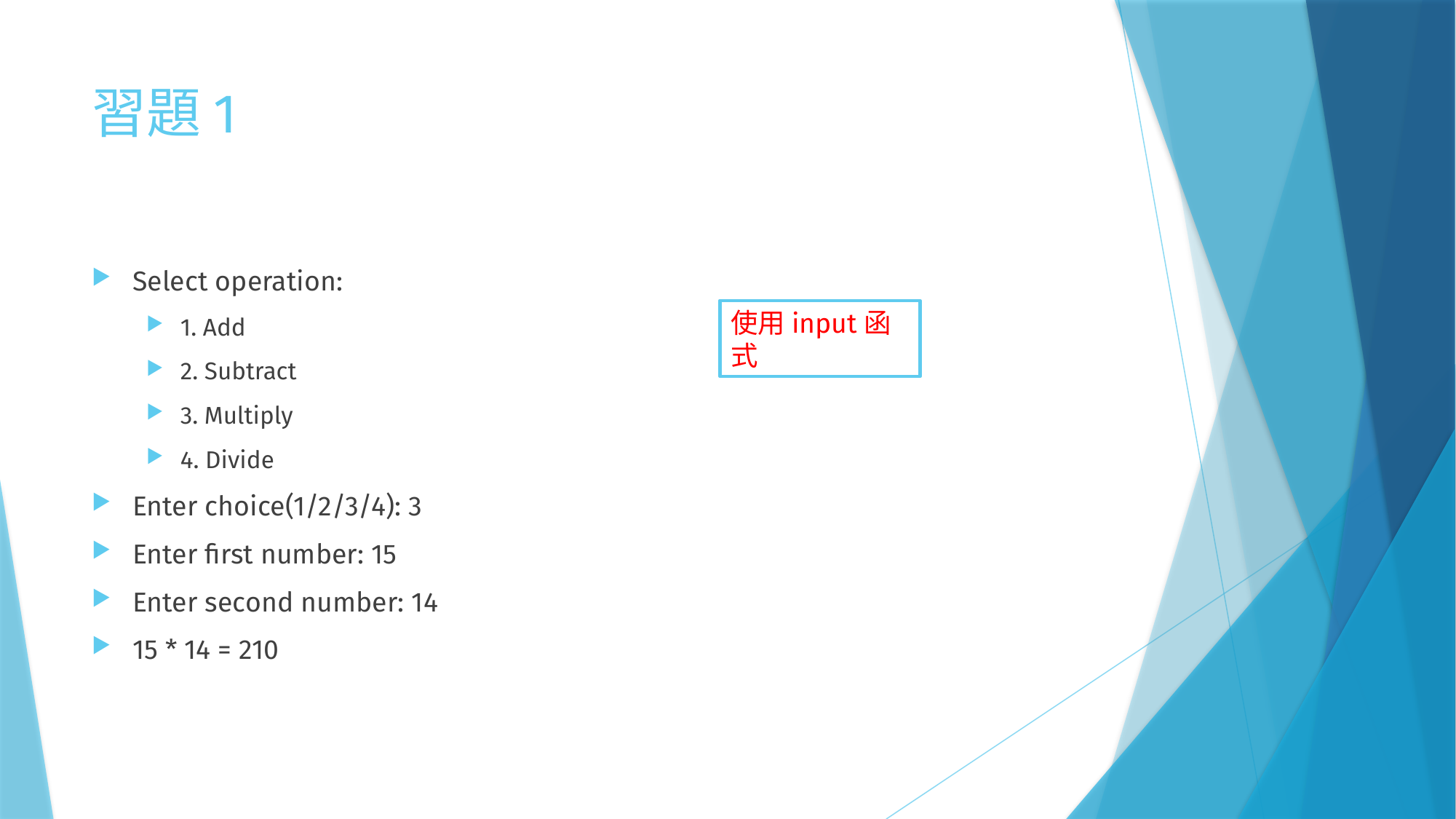

# 習題1
Select operation:
1. Add
2. Subtract
3. Multiply
4. Divide
Enter choice(1/2/3/4): 3
Enter first number: 15
Enter second number: 14
15 * 14 = 210
使用input函式